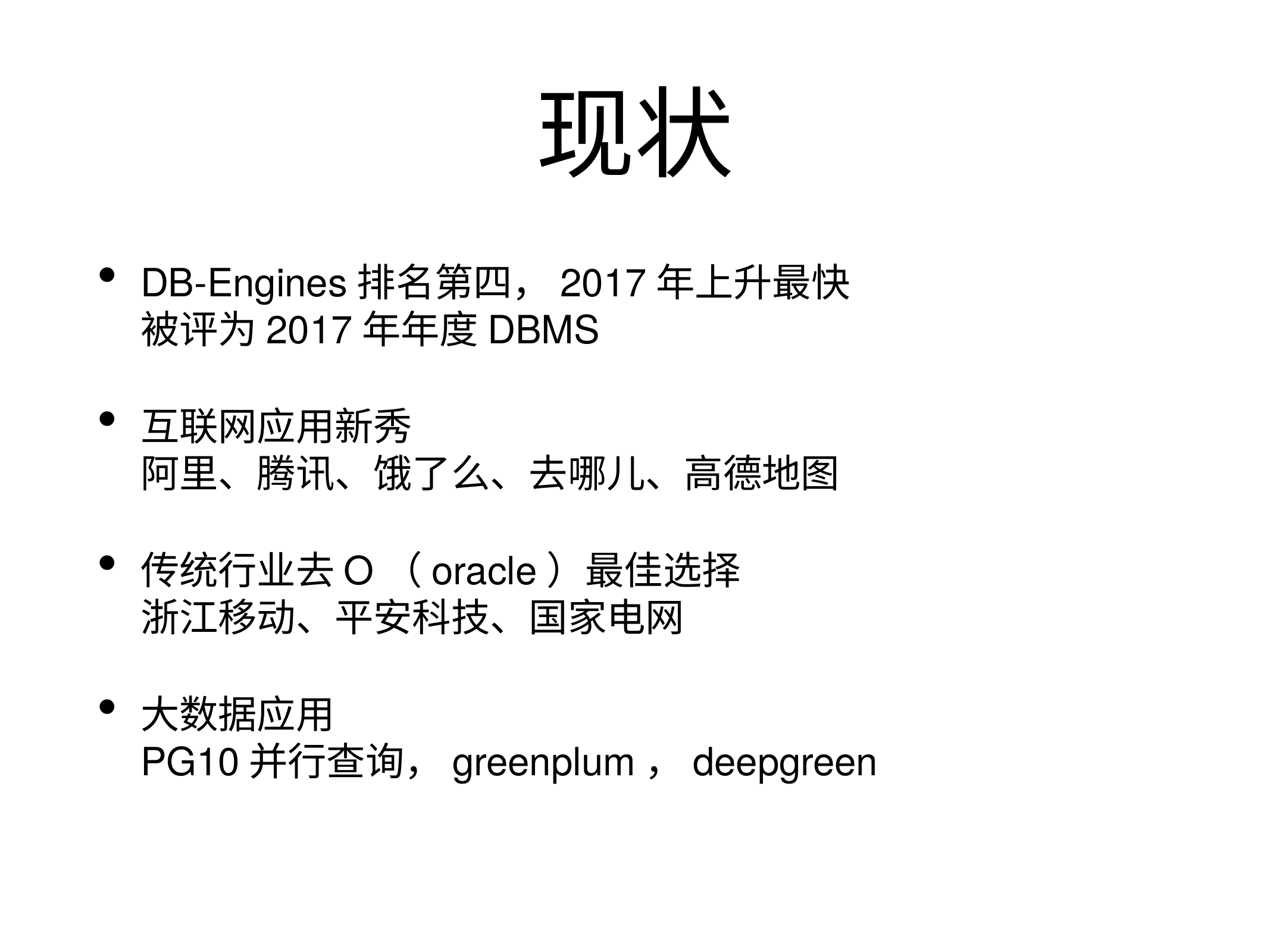

# 现状
DB-Engines排名第四，2017年上升最快
被评为2017年年度DBMS
互联网应用新秀
阿里、腾讯、饿了么、去哪儿、高德地图
传统行业去O（oracle）最佳选择
浙江移动、平安科技、国家电网
大数据应用
PG10并行查询，greenplum，deepgreen